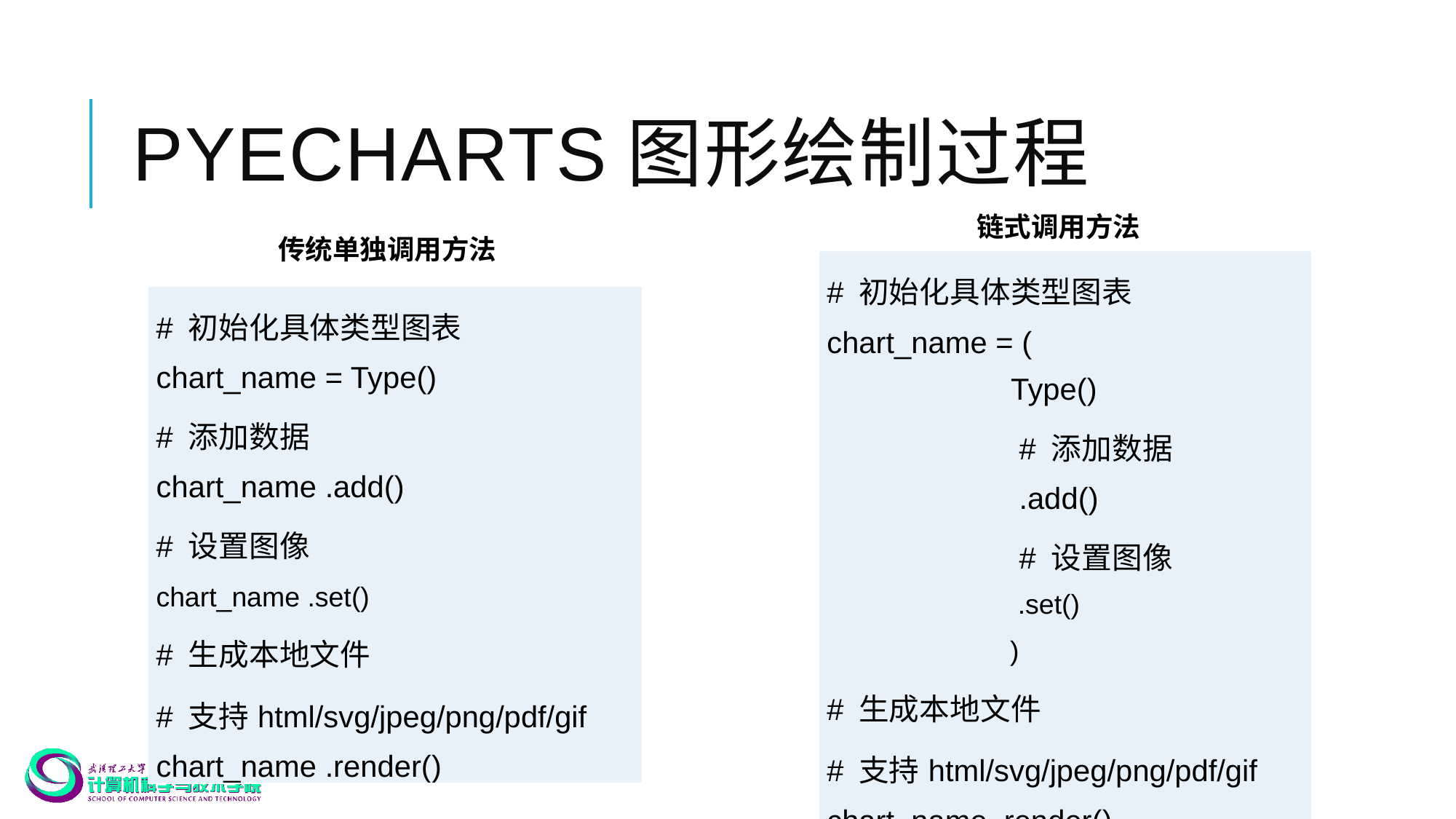

# pyecharts图形绘制过程
链式调用方法
传统单独调用方法
| # 初始化具体类型图表 chart\_name = ( Type()     # 添加数据 .add()     # 设置图像 .set() )    # 生成本地文件 # 支持html/svg/jpeg/png/pdf/gif chart\_name .render() |
| --- |
| # 初始化具体类型图表 chart\_name = Type()     # 添加数据 chart\_name .add()     # 设置图像 chart\_name .set()    # 生成本地文件 # 支持html/svg/jpeg/png/pdf/gif chart\_name .render() |
| --- |